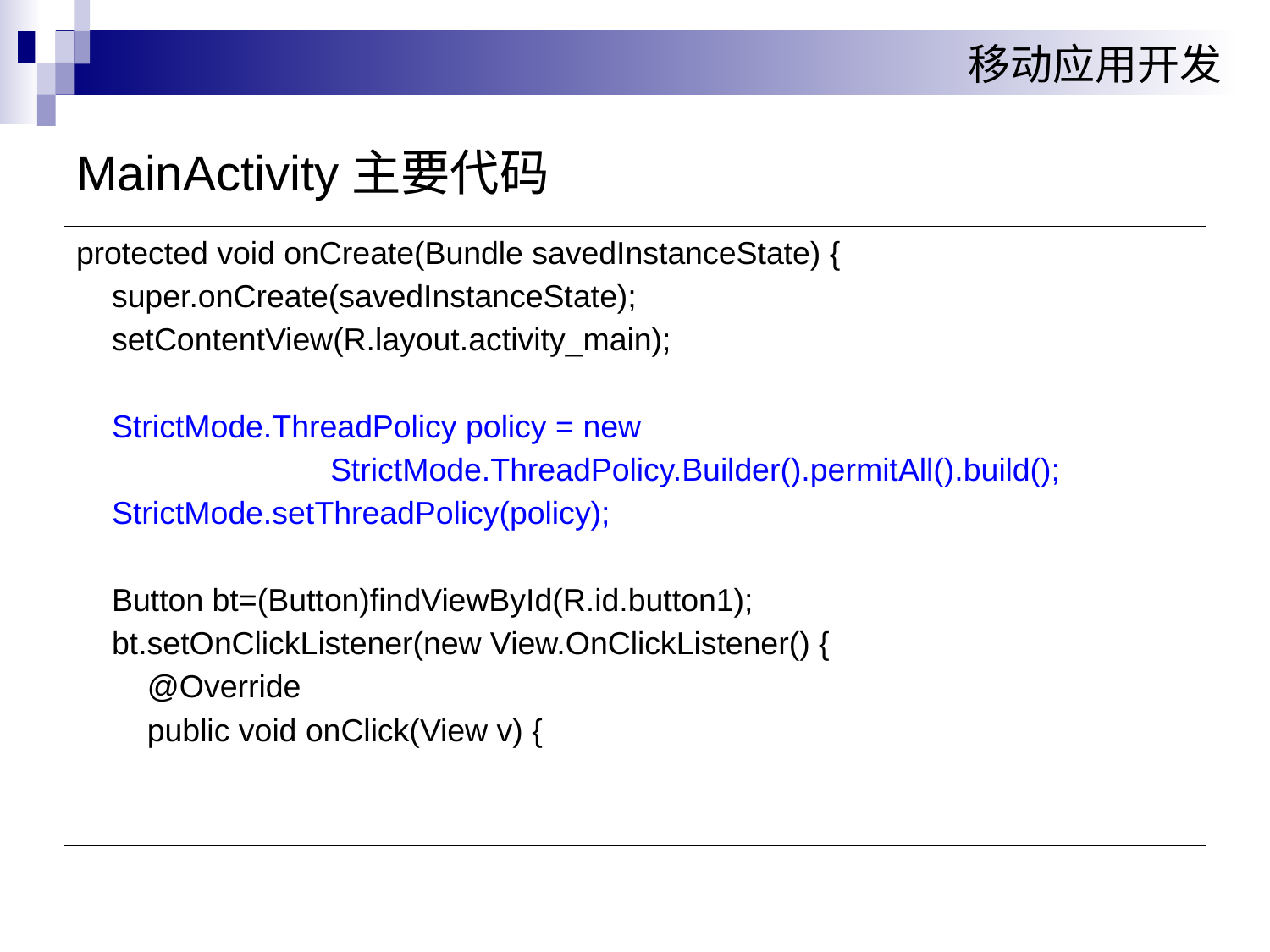

# MainActivity主要代码
protected void onCreate(Bundle savedInstanceState) {
    super.onCreate(savedInstanceState);
    setContentView(R.layout.activity_main);

    StrictMode.ThreadPolicy policy = new
   		StrictMode.ThreadPolicy.Builder().permitAll().build();
    StrictMode.setThreadPolicy(policy);

    Button bt=(Button)findViewById(R.id.button1);
    bt.setOnClickListener(new View.OnClickListener() {
        @Override
        public void onClick(View v) {